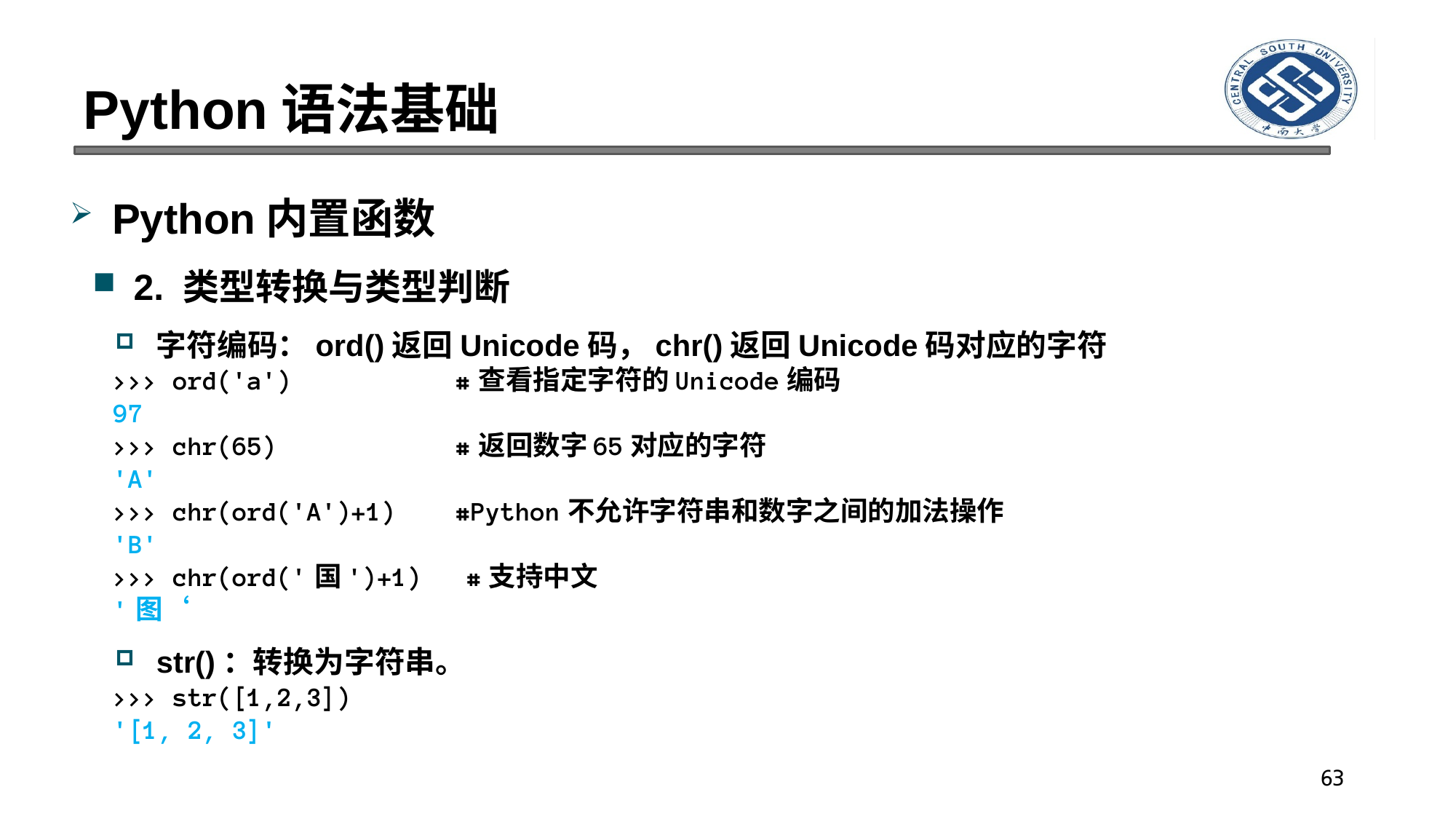

# Python语法基础
Python内置函数
2. 类型转换与类型判断
字符编码：ord()返回Unicode码，chr()返回Unicode码对应的字符
>>> ord('a')           #查看指定字符的Unicode编码
97
>>> chr(65)            #返回数字65对应的字符
'A'
>>> chr(ord('A')+1)    #Python不允许字符串和数字之间的加法操作
'B'
>>> chr(ord('国')+1)   #支持中文
'图‘
str()：转换为字符串。
>>> str([1,2,3])
'[1, 2, 3]'

63